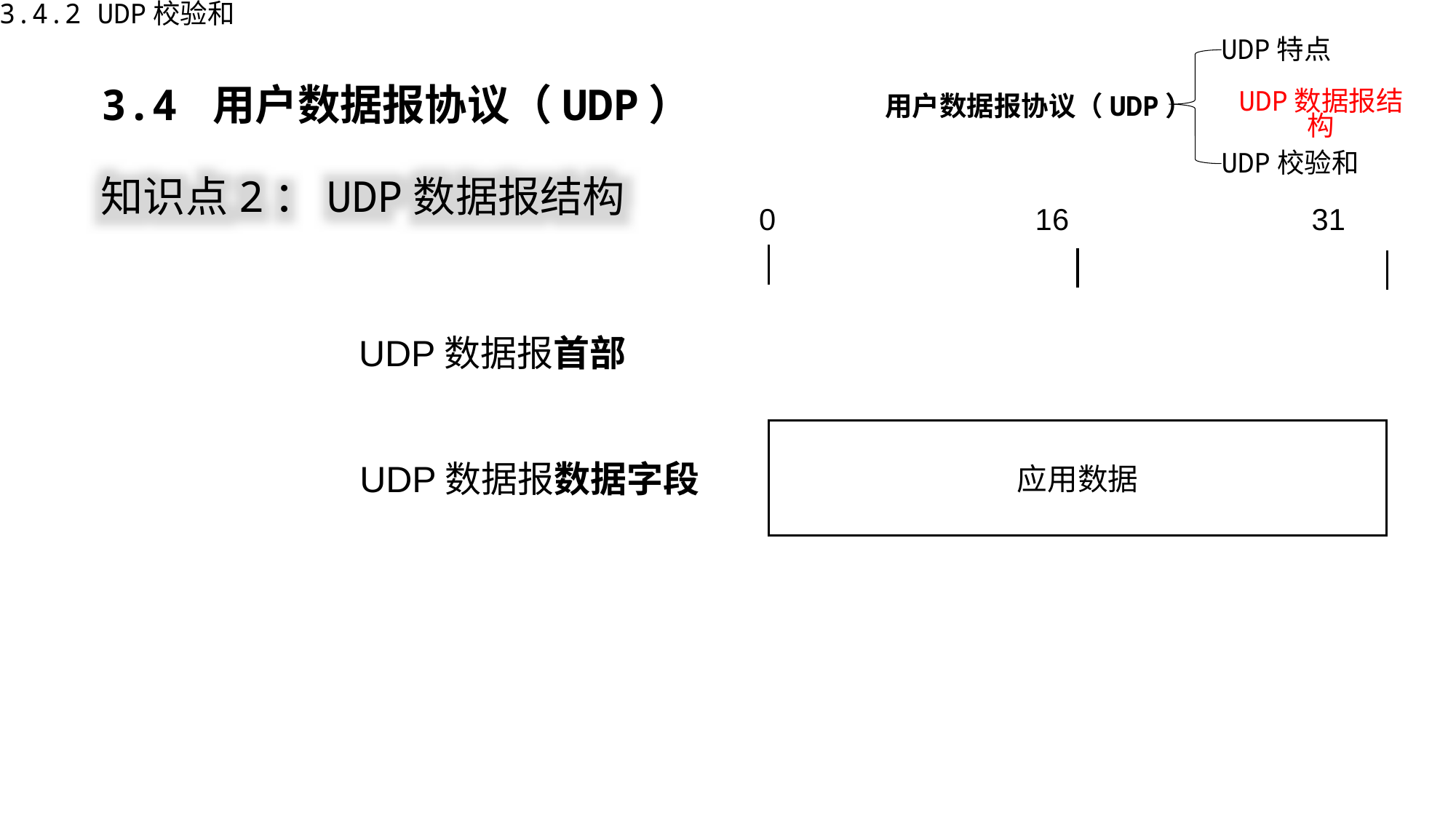

3.4.2 UDP校验和
UDP特点

用户数据报协议（UDP）
UDP数据报结构
UDP校验和
3.4 用户数据报协议（UDP）
知识点2：UDP数据报结构
0                               16                             31
应用数据
UDP数据报首部
UDP数据报数据字段